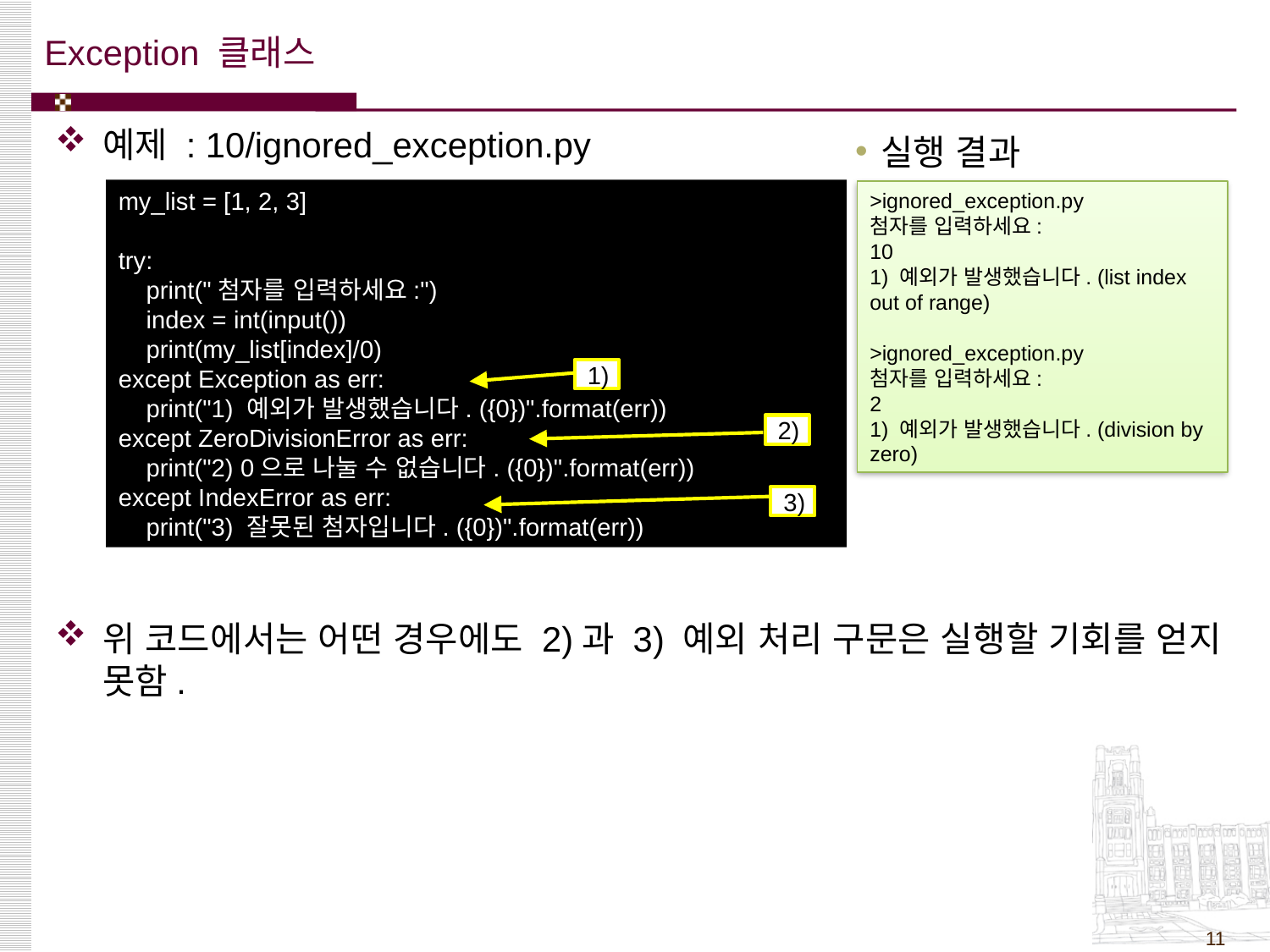

# Exception 클래스
예제 : 10/ignored_exception.py

위 코드에서는 어떤 경우에도 2)과 3) 예외 처리 구문은 실행할 기회를 얻지 못함.

실행 결과

my_list = [1, 2, 3]

try:
    print("첨자를 입력하세요:")
    index = int(input())
    print(my_list[index]/0)
except Exception as err:
    print("1) 예외가 발생했습니다. ({0})".format(err))
except ZeroDivisionError as err:
    print("2) 0으로 나눌 수 없습니다. ({0})".format(err))
except IndexError as err:
    print("3) 잘못된 첨자입니다. ({0})".format(err))
>ignored_exception.py
첨자를 입력하세요:
10
1) 예외가 발생했습니다. (list index out of range)

>ignored_exception.py
첨자를 입력하세요:
2
1) 예외가 발생했습니다. (division by zero)
1)
2)
3)